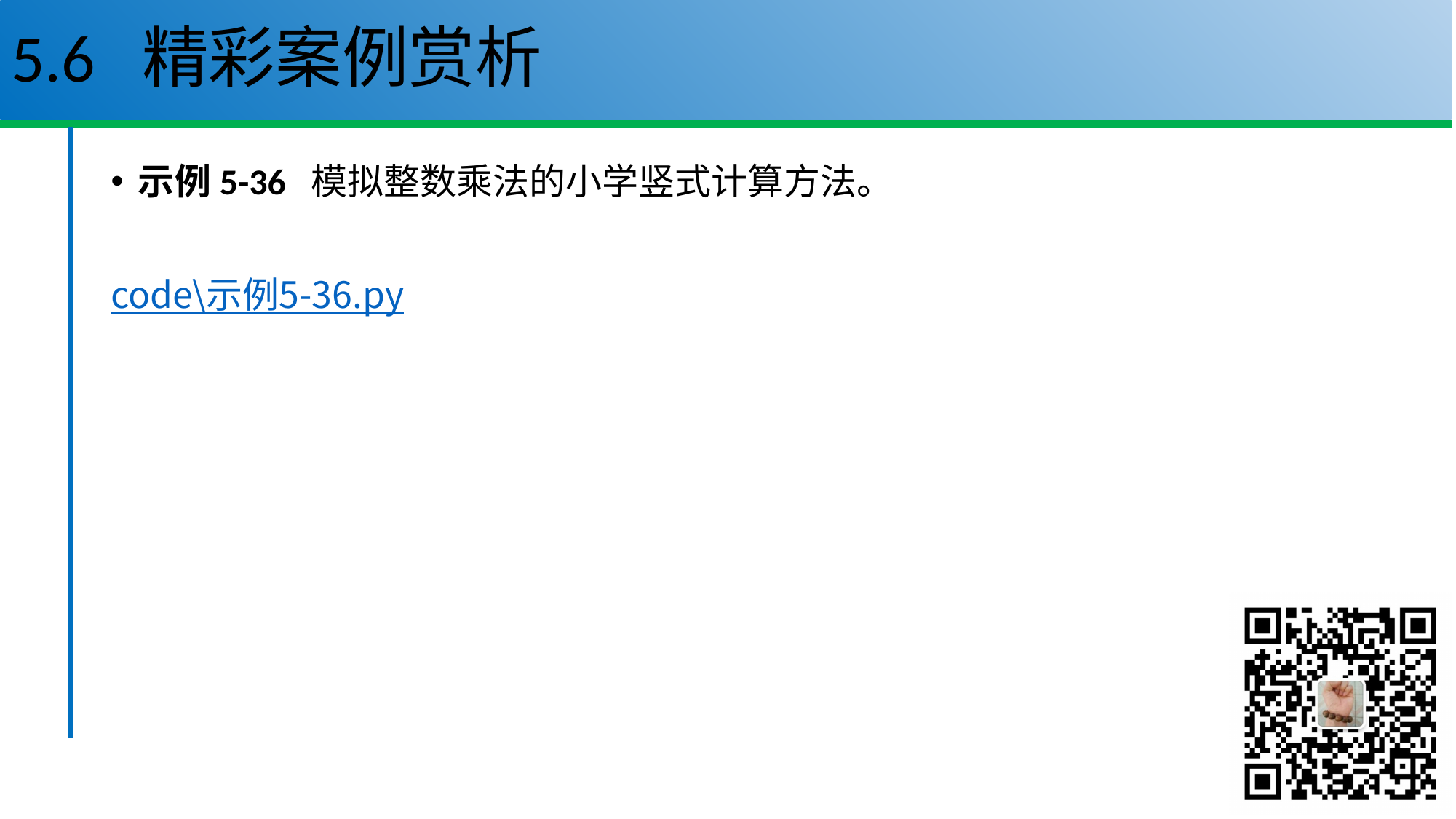

# 5.6  精彩案例赏析
示例5-36  模拟整数乘法的小学竖式计算方法。

code\示例5-36.py
137